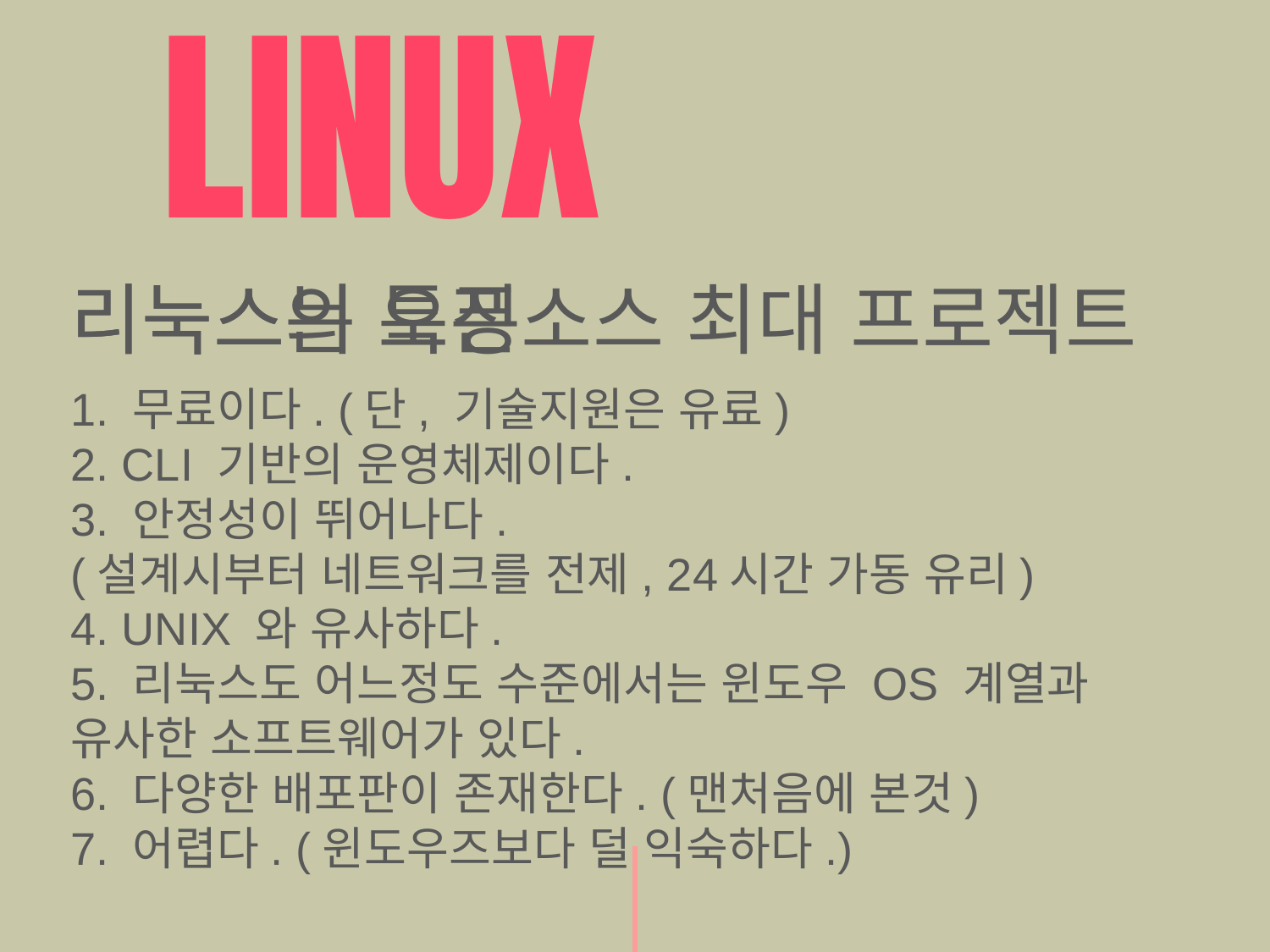

LINUX
리눅스의 특징
리눅스는 오픈소스 최대 프로젝트
1. 무료이다. (단, 기술지원은 유료)
2. CLI 기반의 운영체제이다.
3. 안정성이 뛰어나다.
(설계시부터 네트워크를 전제, 24시간 가동 유리)
4. UNIX 와 유사하다.
5. 리눅스도 어느정도 수준에서는 윈도우 OS 계열과 유사한 소프트웨어가 있다.
6. 다양한 배포판이 존재한다. (맨처음에 본것)
7. 어렵다. (윈도우즈보다 덜 익숙하다.)